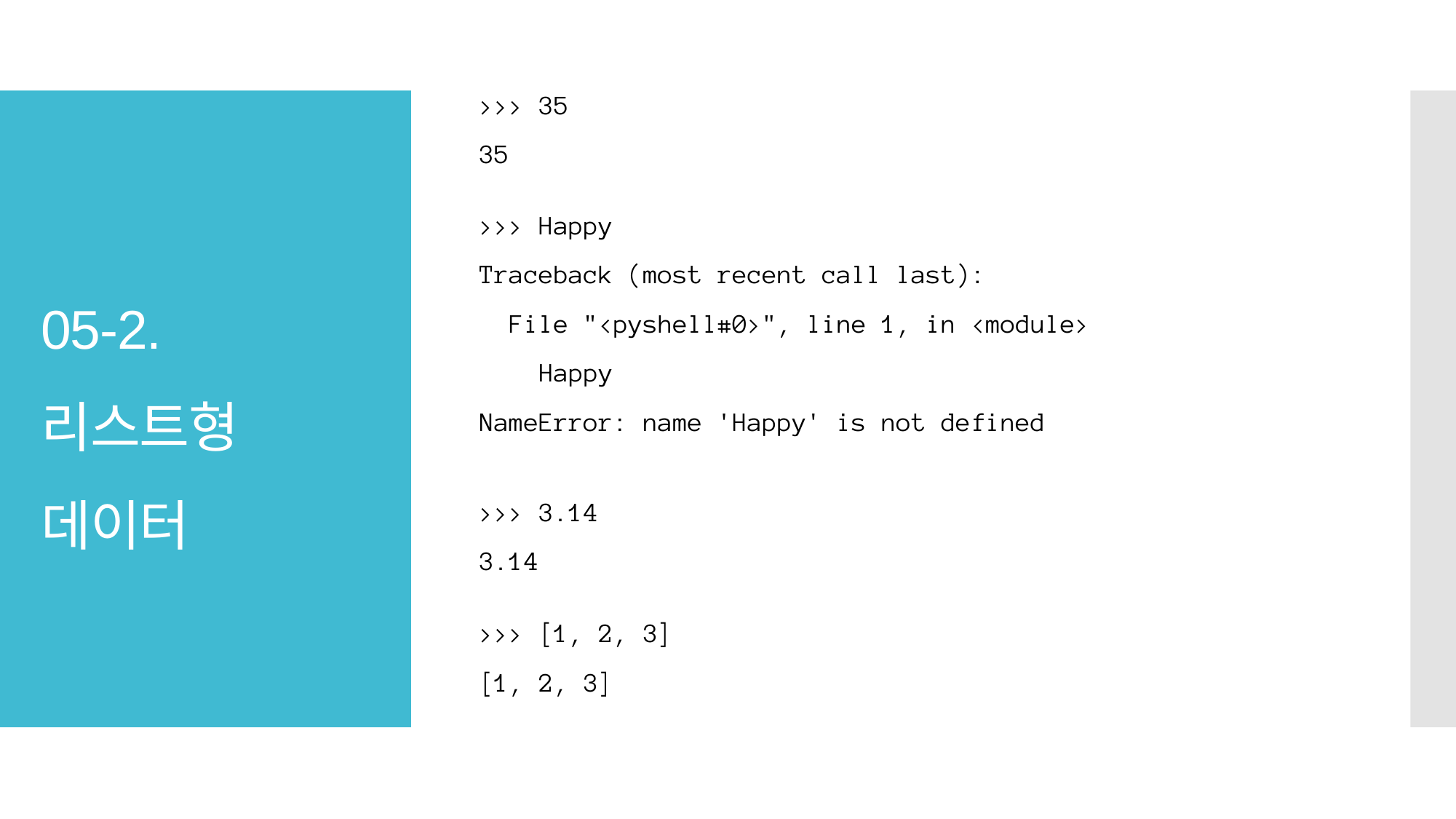

>>> 35
35
# 05-2. 리스트형 데이터
>>> Happy
Traceback (most recent call last):
  File "<pyshell#0>", line 1, in <module>
    Happy
NameError: name 'Happy' is not defined
>>> 3.14
3.14
>>> [1, 2, 3]
[1, 2, 3]